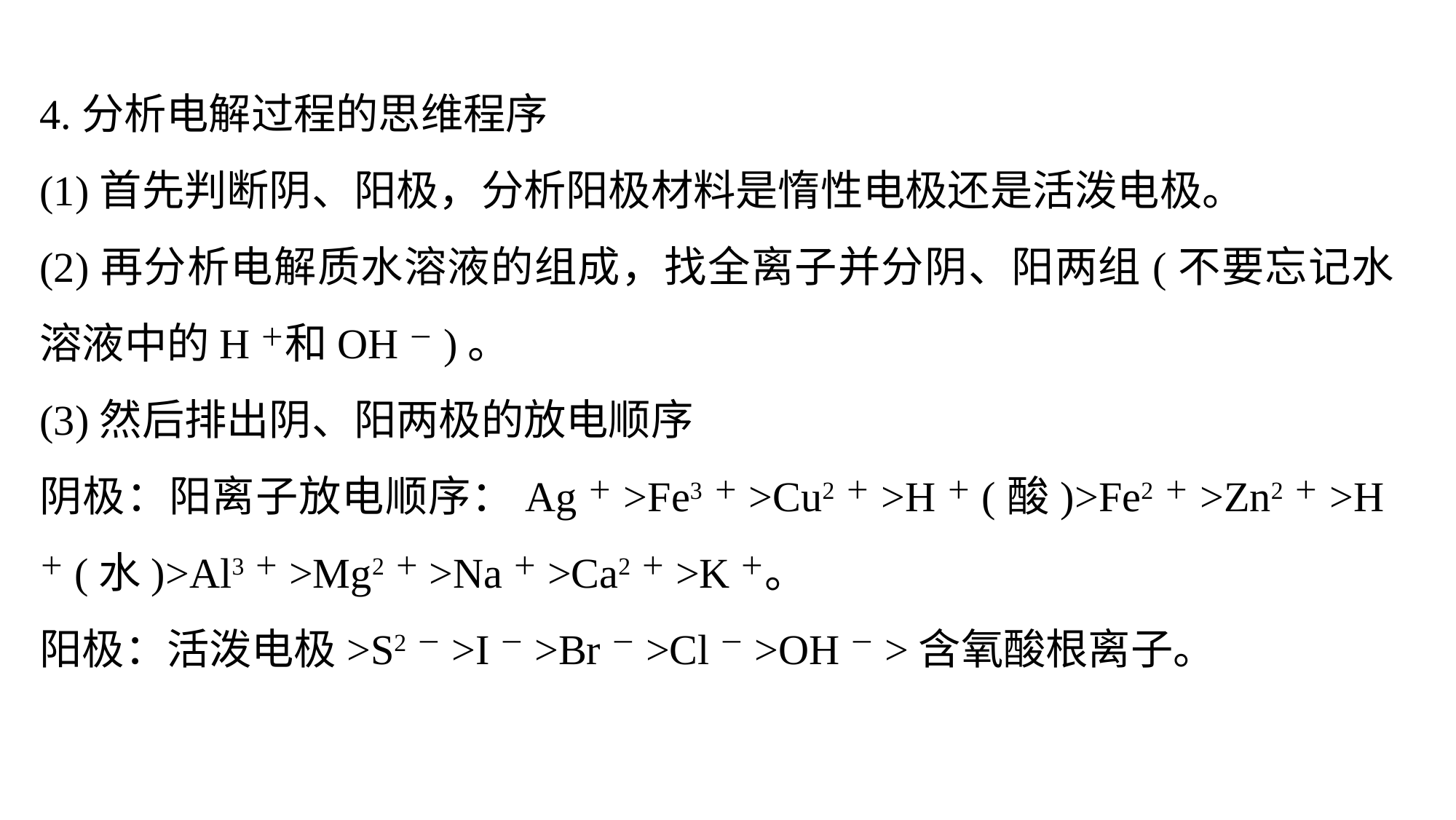

4.分析电解过程的思维程序
(1)首先判断阴、阳极，分析阳极材料是惰性电极还是活泼电极。
(2)再分析电解质水溶液的组成，找全离子并分阴、阳两组(不要忘记水溶液中的H＋和OH－)。
(3)然后排出阴、阳两极的放电顺序
阴极：阳离子放电顺序：Ag＋>Fe3＋>Cu2＋>H＋(酸)>Fe2＋>Zn2＋>H＋(水)>Al3＋>Mg2＋>Na＋>Ca2＋>K＋。
阳极：活泼电极>S2－>I－>Br－>Cl－>OH－>含氧酸根离子。